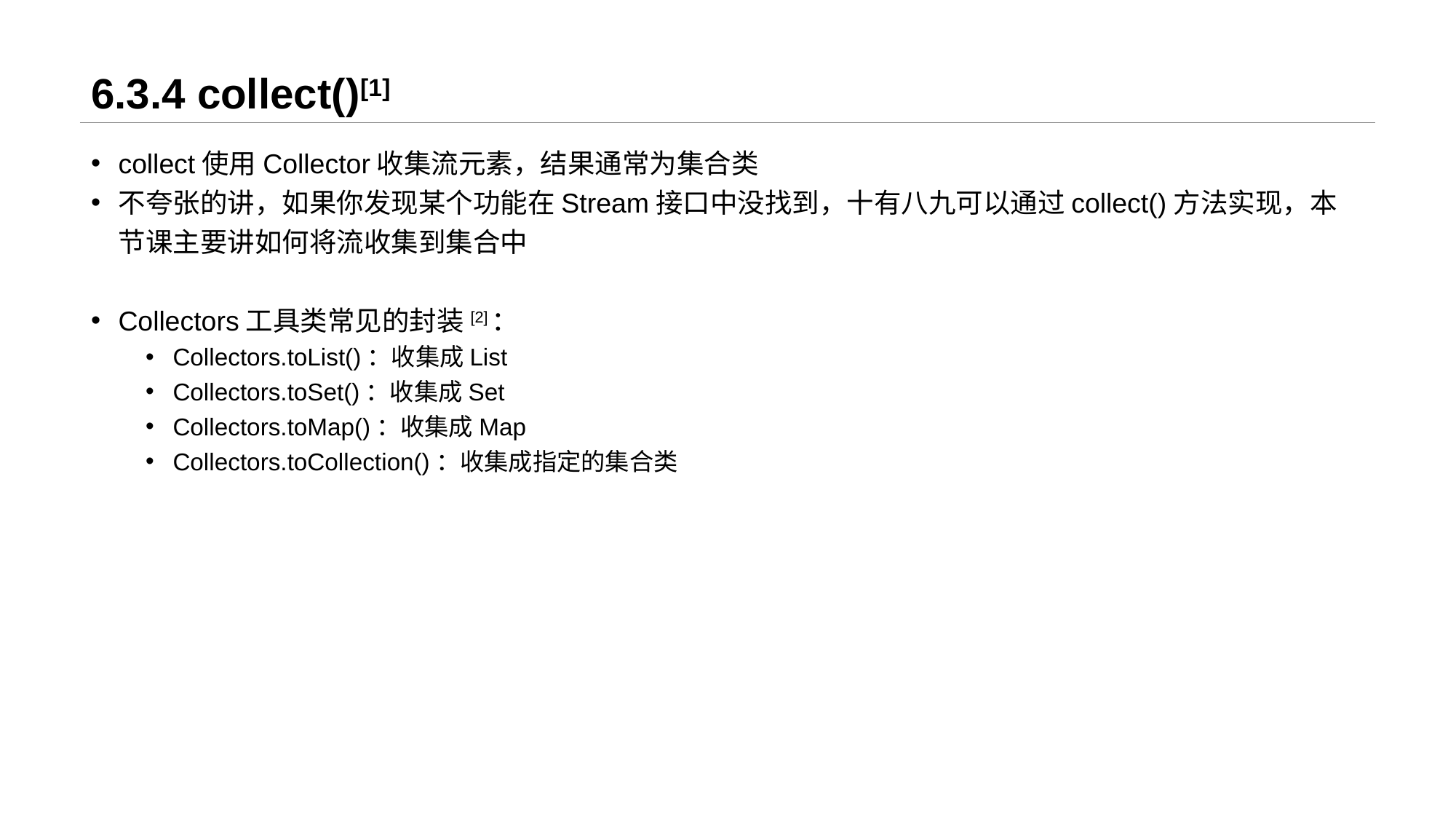

# 6.3.4 collect()[1]
collect使用Collector收集流元素，结果通常为集合类
不夸张的讲，如果你发现某个功能在Stream接口中没找到，十有八九可以通过collect()方法实现，本节课主要讲如何将流收集到集合中

Collectors工具类常见的封装[2]：
Collectors.toList()：收集成List
Collectors.toSet()：收集成Set
Collectors.toMap()：收集成Map
Collectors.toCollection()：收集成指定的集合类